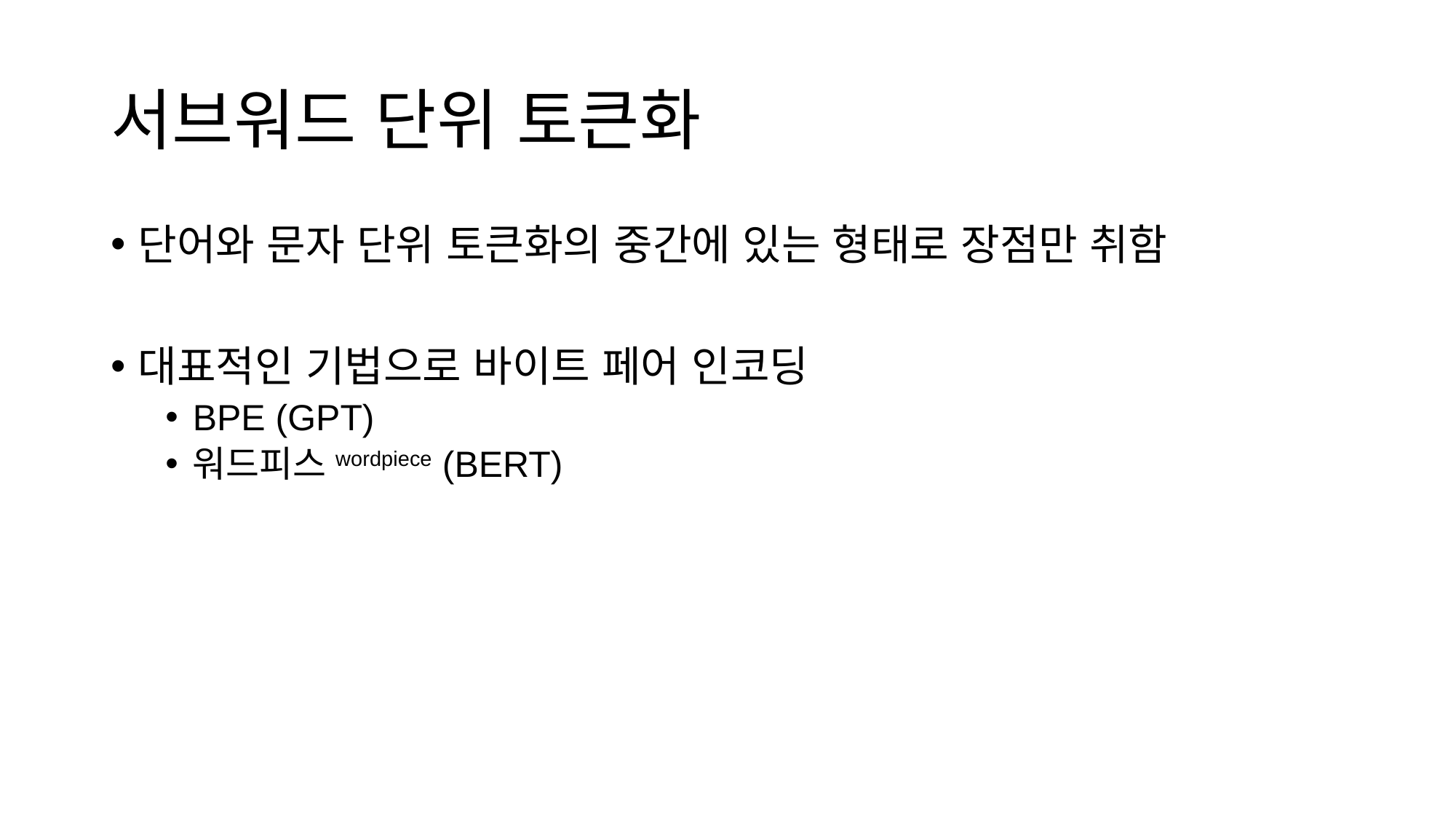

# 서브워드 단위 토큰화
단어와 문자 단위 토큰화의 중간에 있는 형태로 장점만 취함

대표적인 기법으로 바이트 페어 인코딩
BPE (GPT)
워드피스wordpiece (BERT)